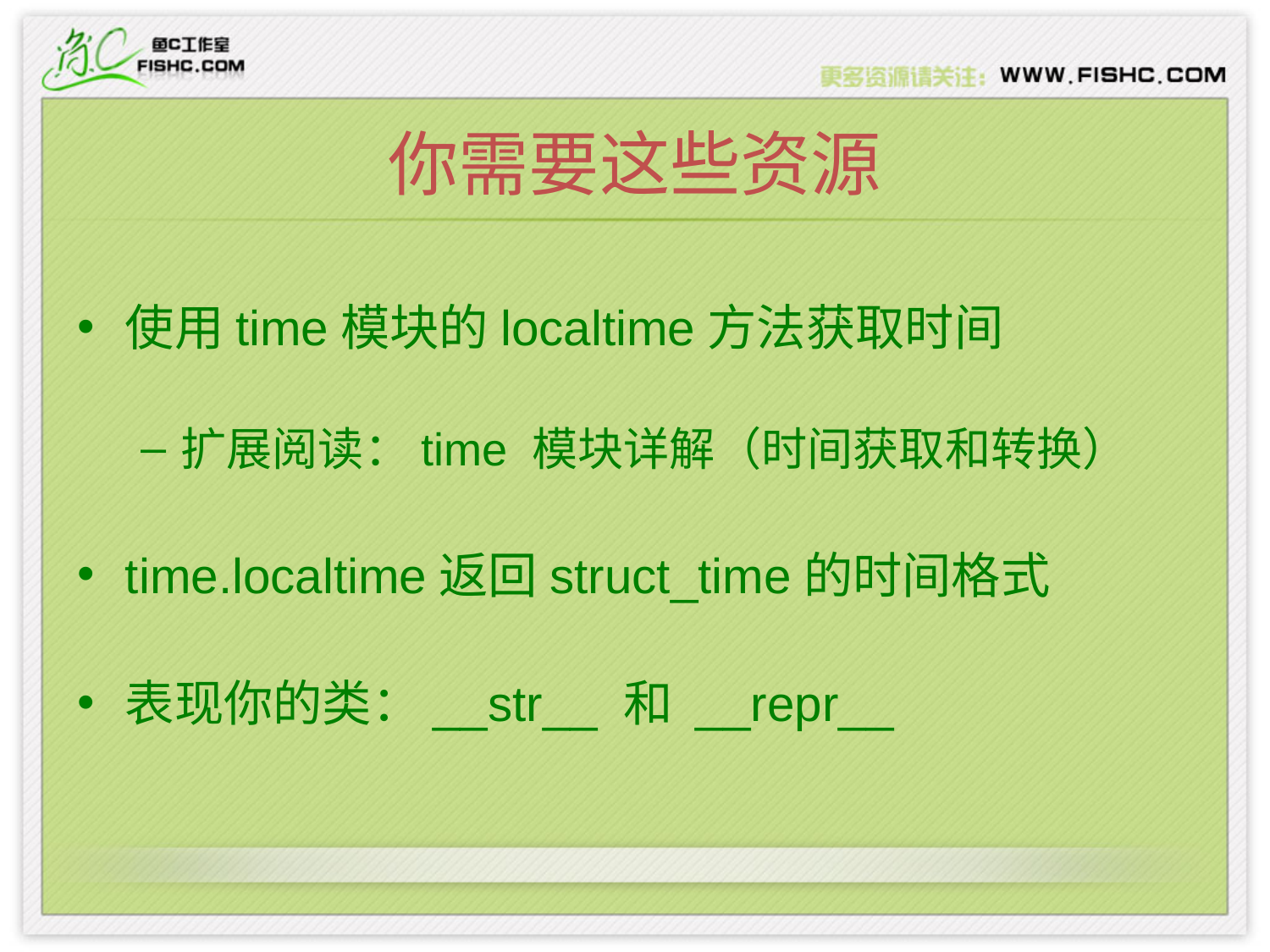

# 你需要这些资源
使用time模块的localtime方法获取时间
扩展阅读：time 模块详解（时间获取和转换）
time.localtime返回struct_time的时间格式
表现你的类：__str__ 和 __repr__